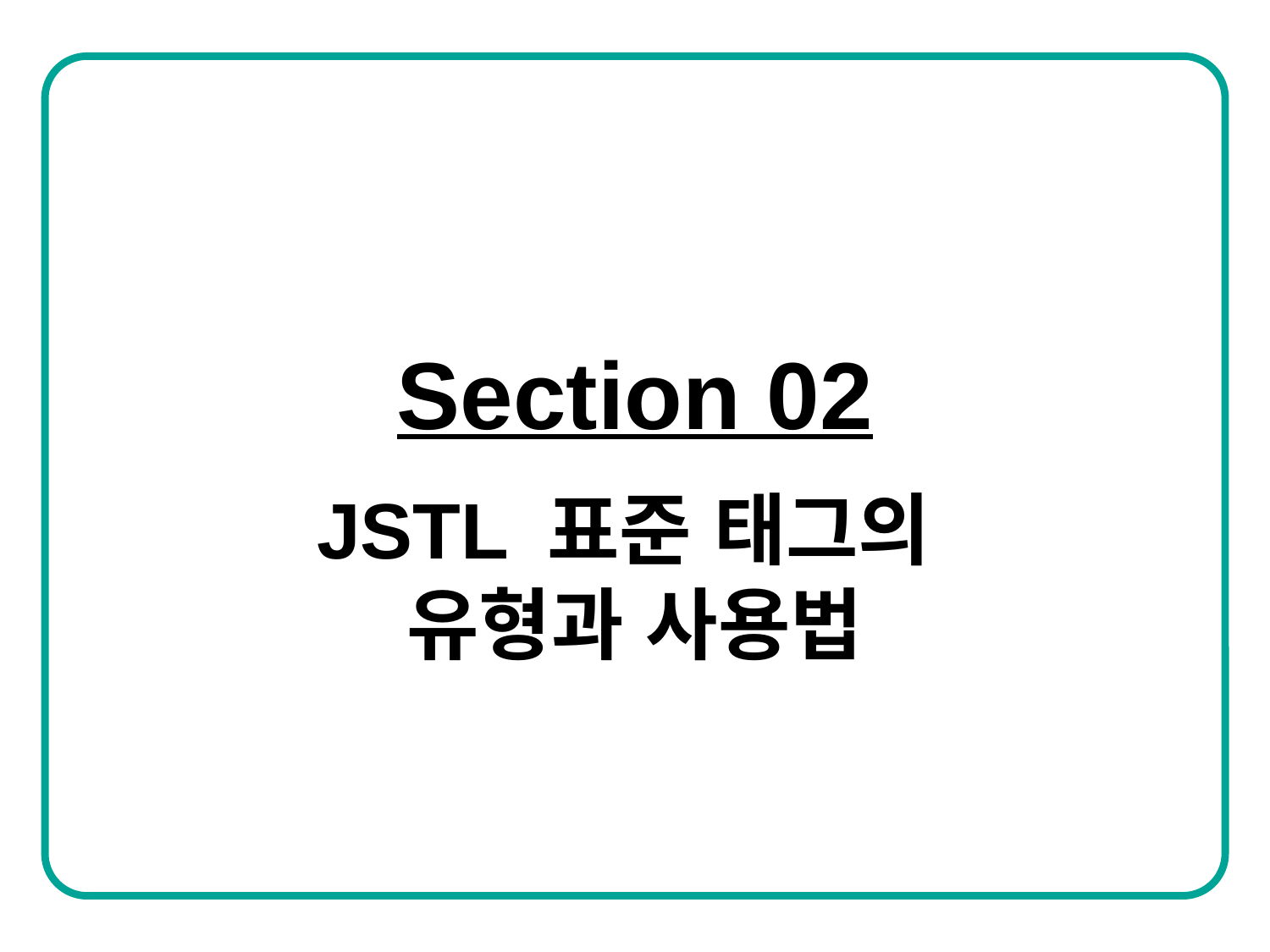

Section 02
JSTL 표준 태그의
유형과 사용법